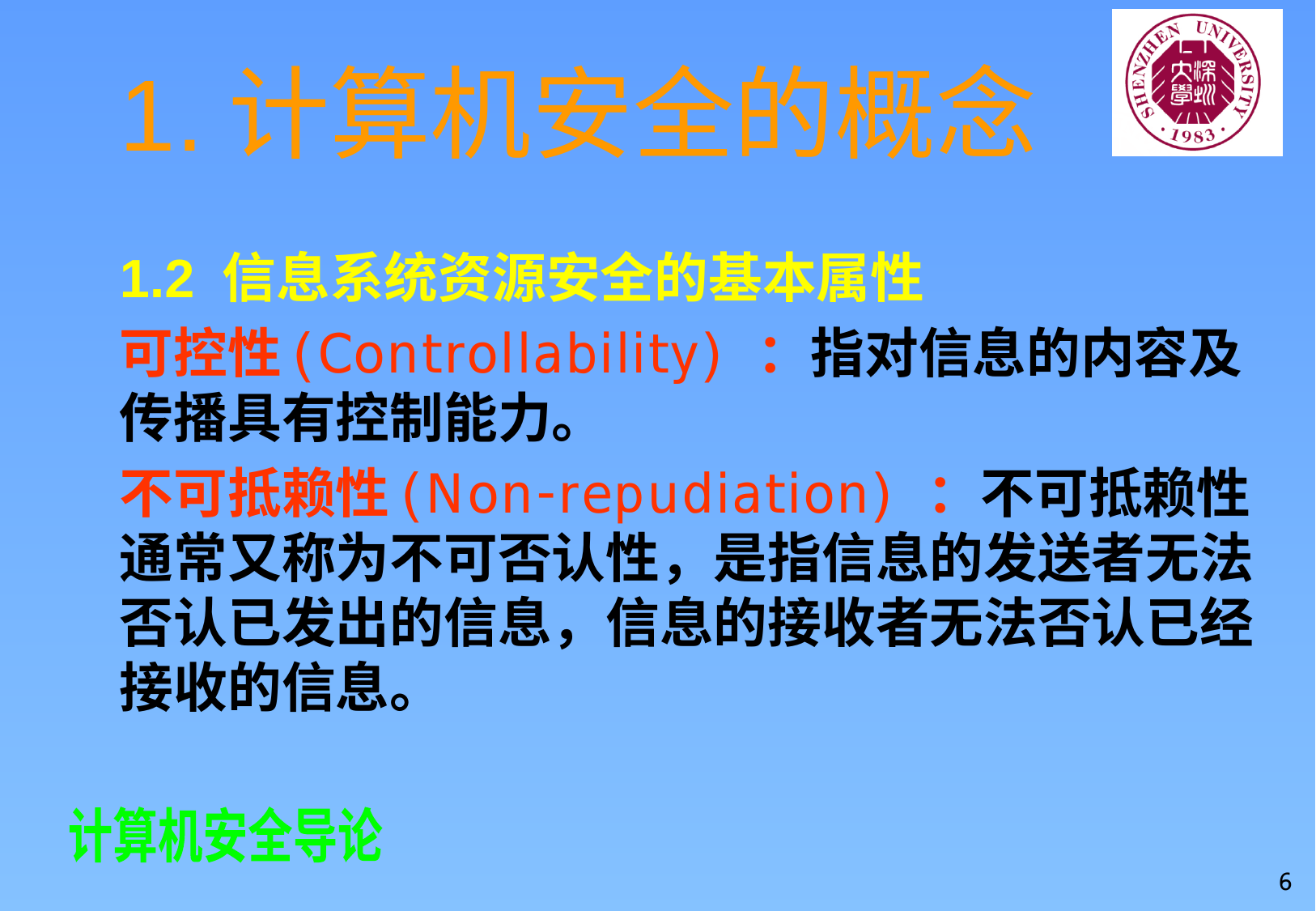

# 1.计算机安全的概念
1.2 信息系统资源安全的基本属性
可控性(Controllability) ：指对信息的内容及传播具有控制能力。
不可抵赖性(Non-repudiation) ：不可抵赖性通常又称为不可否认性，是指信息的发送者无法否认已发出的信息，信息的接收者无法否认已经接收的信息。

6